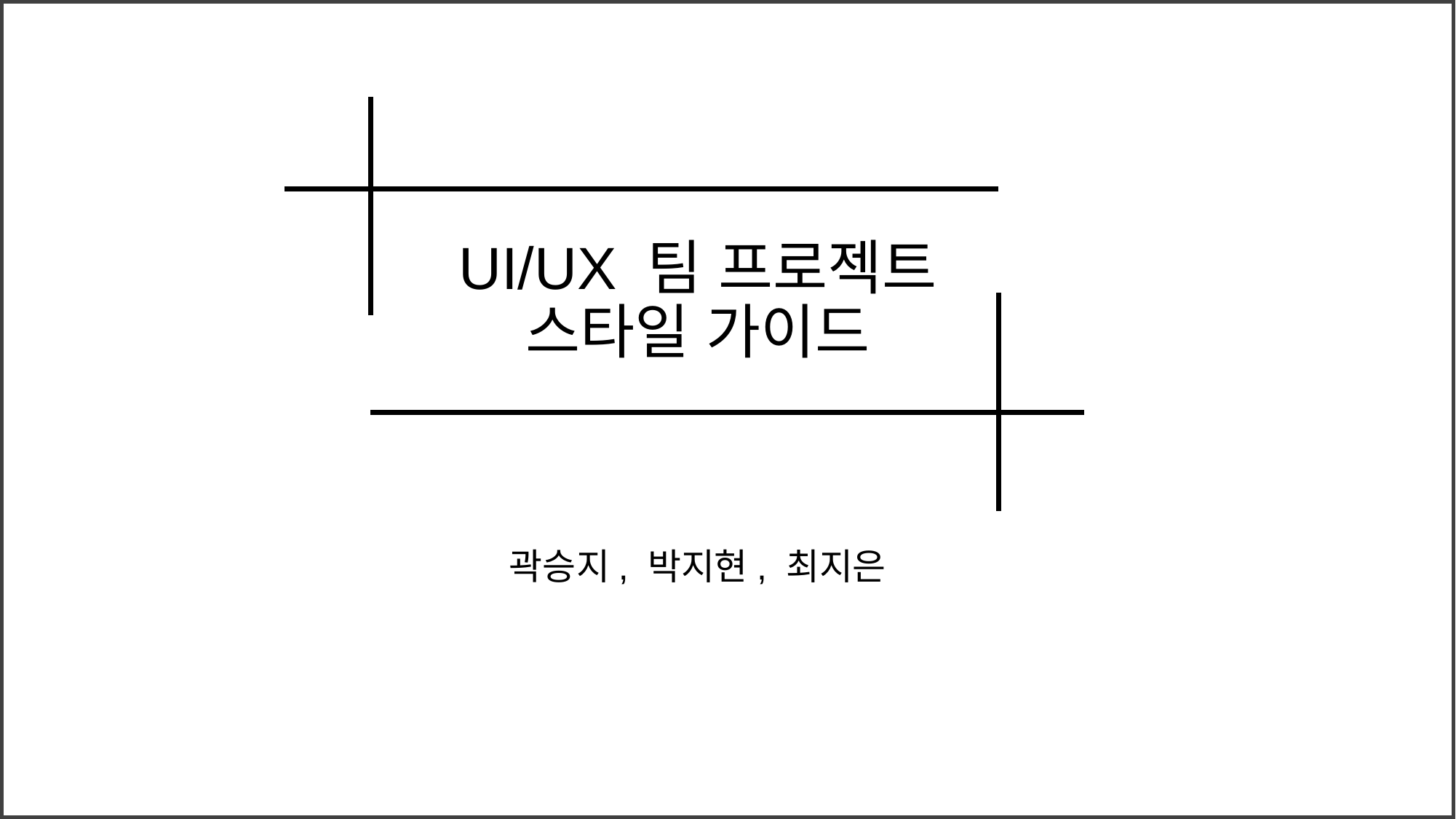

# UI/UX 팀 프로젝트 스타일 가이드
곽승지, 박지현, 최지은